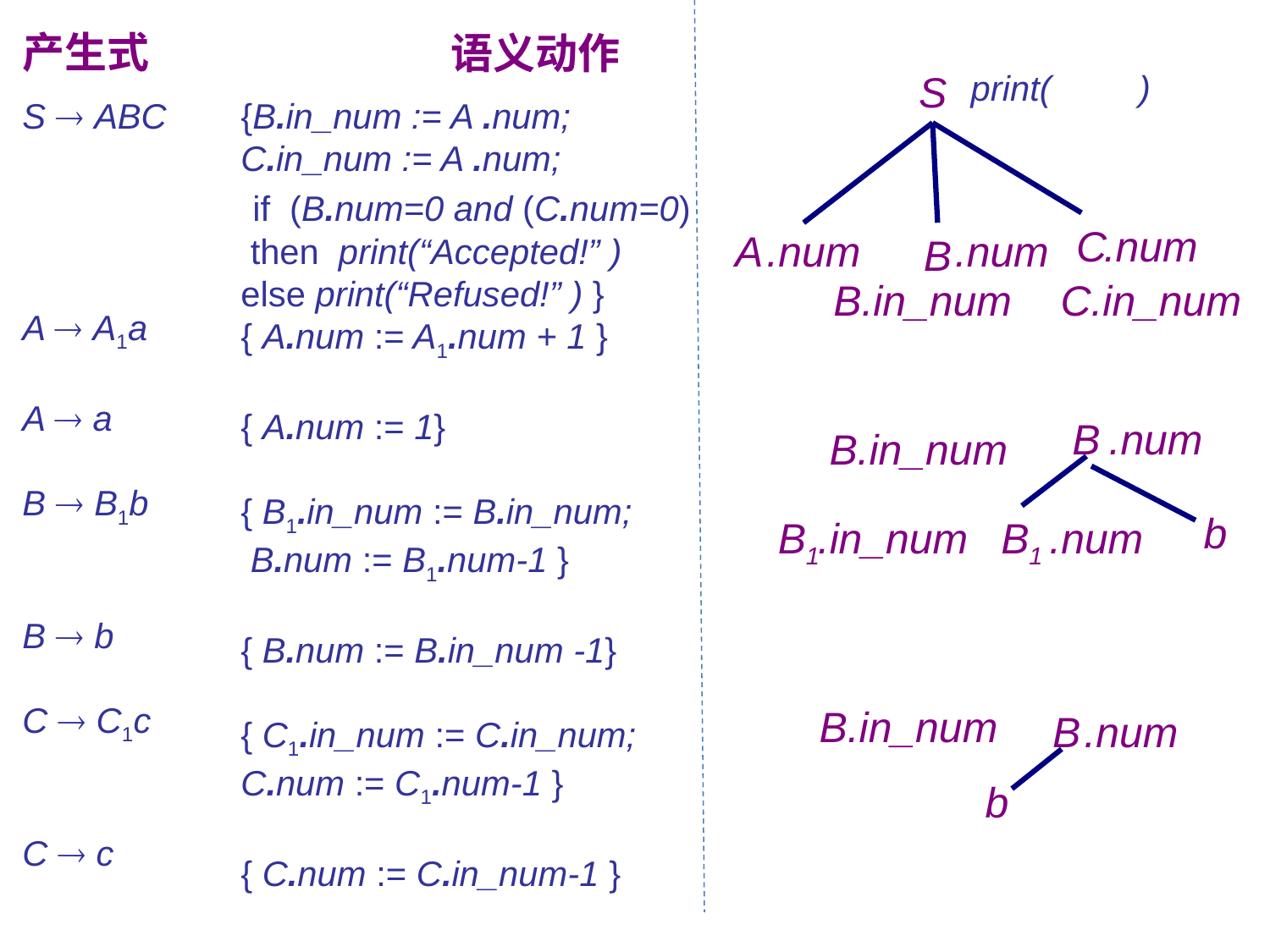

产生式

S → ABC

A → A1a

A → a

B → B1b

B → b

C → C1c

C → c
                     语义动作

{B.in_num := A .num;
C.in_num := A .num;
 if  (B.num=0 and (C.num=0)
 then  print(“Accepted!” )
else print(“Refused!” ) }
{ A.num := A1.num + 1 }

{ A.num := 1}

{ B1.in_num := B.in_num;
 B.num := B1.num-1 }

{ B.num := B.in_num -1}

{ C1.in_num := C.in_num;
C.num := C1.num-1 }

{ C.num := C.in_num-1 }
S
print(         )
C
.num
.num
A
.num
B
B.in_num
C.in_num
B
.num
B
.in_num
b
B1
.in_num
B1
.num
B
.in_num
B
.num
b